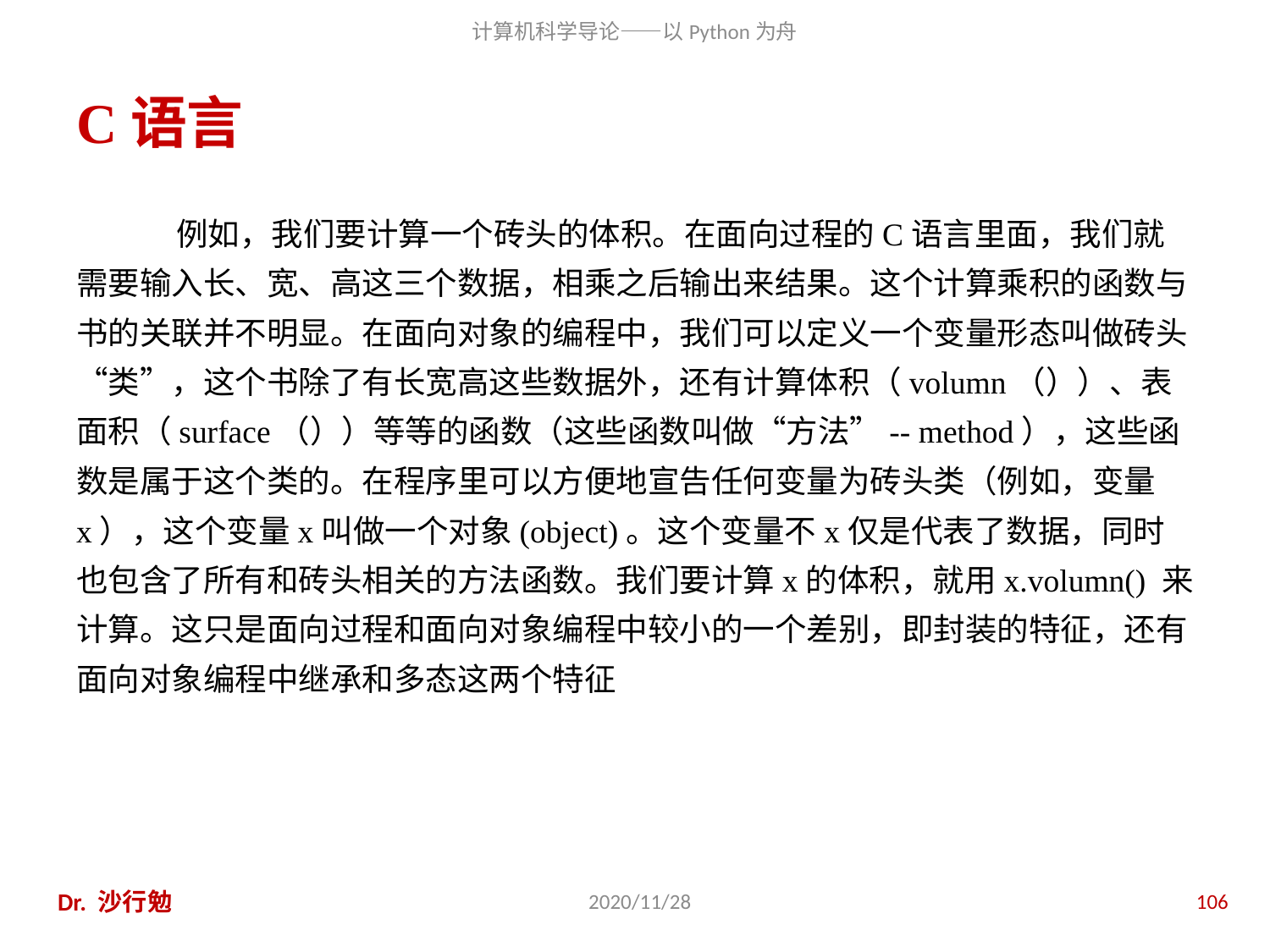

# C语言
例如，我们要计算一个砖头的体积。在面向过程的C语言里面，我们就需要输入长、宽、高这三个数据，相乘之后输出来结果。这个计算乘积的函数与书的关联并不明显。在面向对象的编程中，我们可以定义一个变量形态叫做砖头“类”，这个书除了有长宽高这些数据外，还有计算体积（volumn（））、表面积（surface（））等等的函数（这些函数叫做“方法”-- method），这些函数是属于这个类的。在程序里可以方便地宣告任何变量为砖头类（例如，变量x），这个变量x叫做一个对象(object)。这个变量不x仅是代表了数据，同时也包含了所有和砖头相关的方法函数。我们要计算x的体积，就用x.volumn() 来计算。这只是面向过程和面向对象编程中较小的一个差别，即封装的特征，还有面向对象编程中继承和多态这两个特征
Dr. 沙行勉
2020/11/28
106